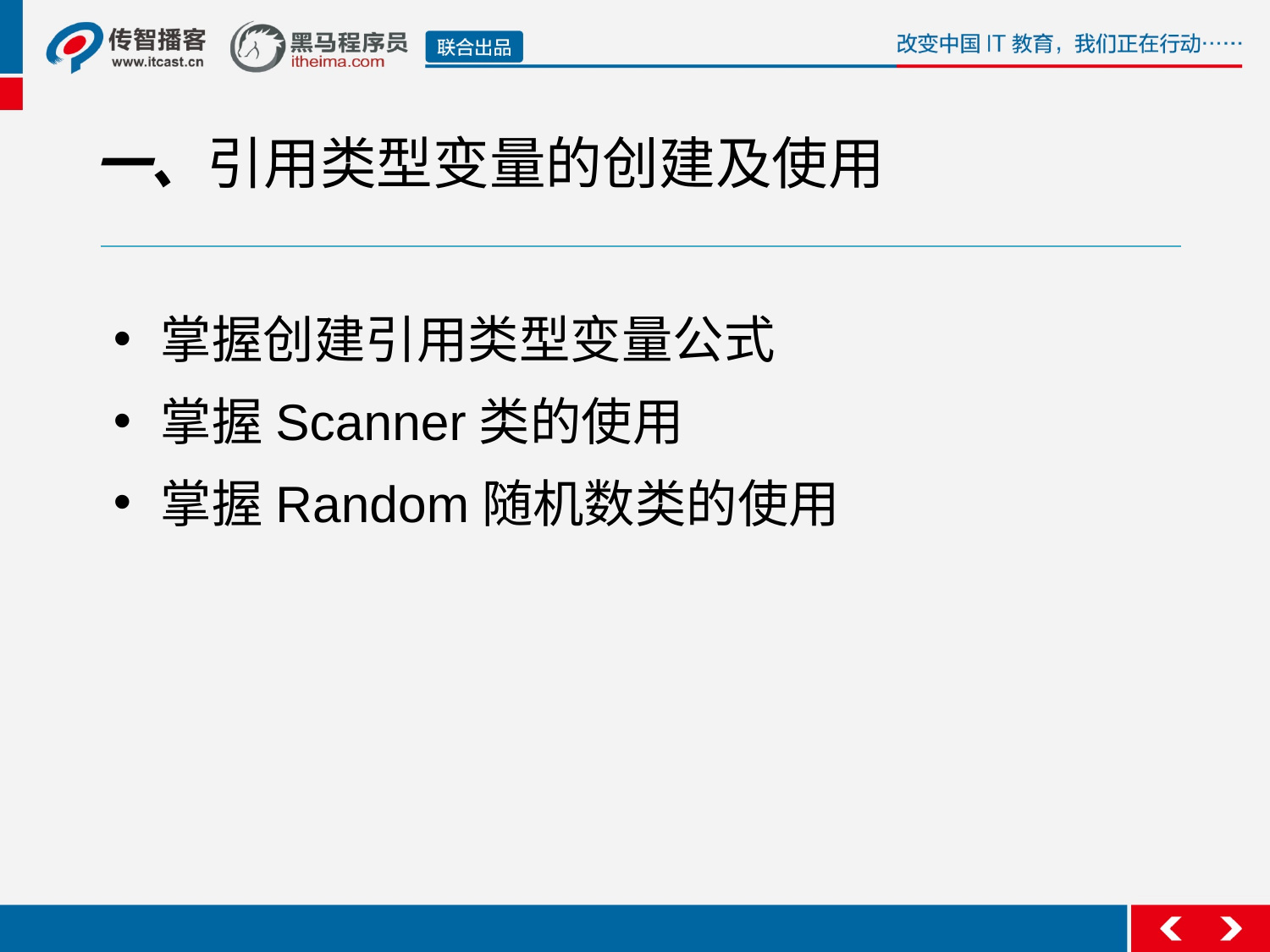

一、引用类型变量的创建及使用
掌握创建引用类型变量公式
掌握Scanner类的使用
掌握Random随机数类的使用